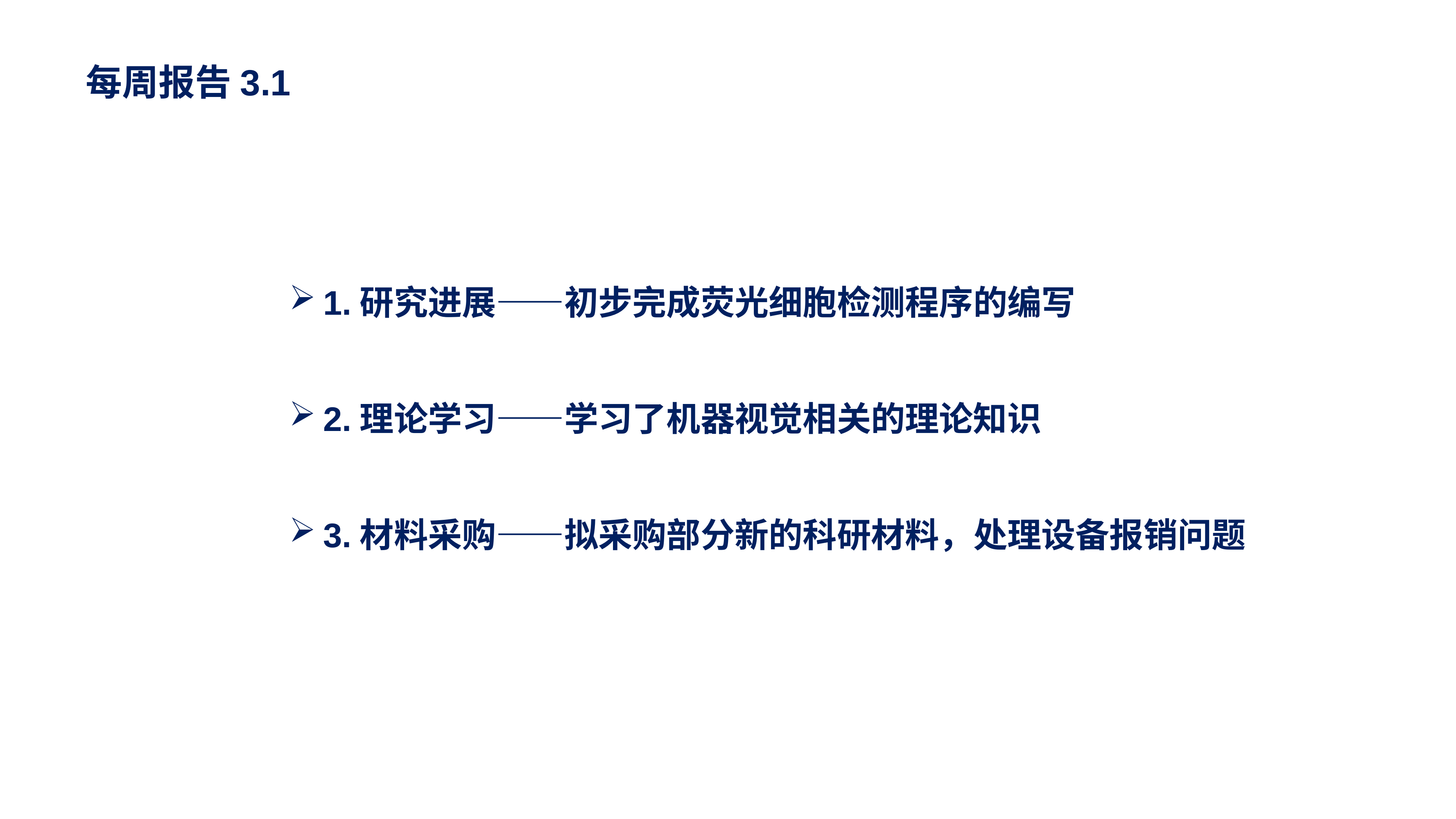

每周报告3.1
1.研究进展——初步完成荧光细胞检测程序的编写
2.理论学习——学习了机器视觉相关的理论知识
3.材料采购——拟采购部分新的科研材料，处理设备报销问题